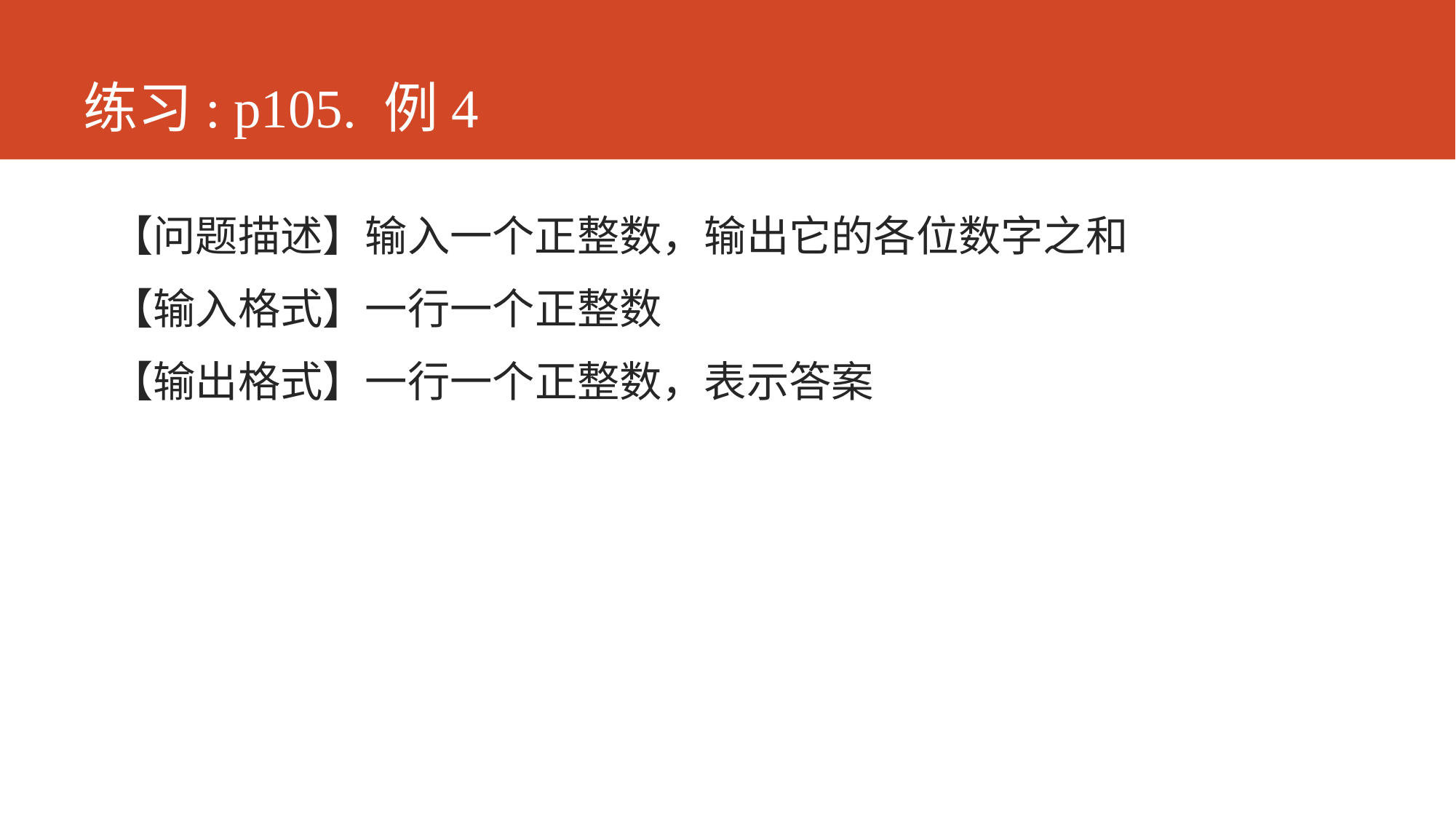

# 练习: p105. 例4
【问题描述】输入一个正整数，输出它的各位数字之和
【输入格式】一行一个正整数
【输出格式】一行一个正整数，表示答案